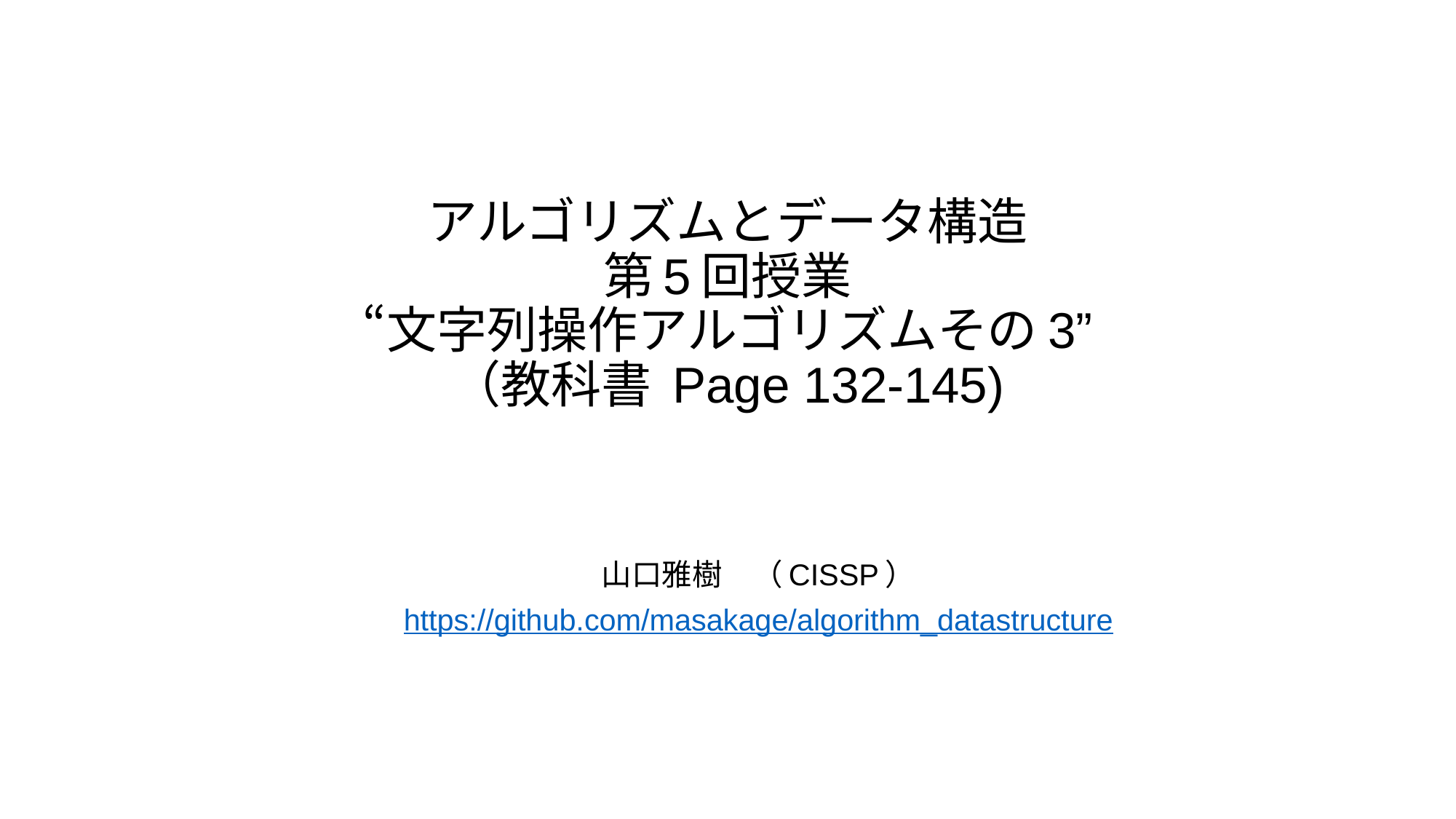

# アルゴリズムとデータ構造 第5回授業 “文字列操作アルゴリズムその3” （教科書 Page 132-145)
山口雅樹　（CISSP）
https://github.com/masakage/algorithm_datastructure